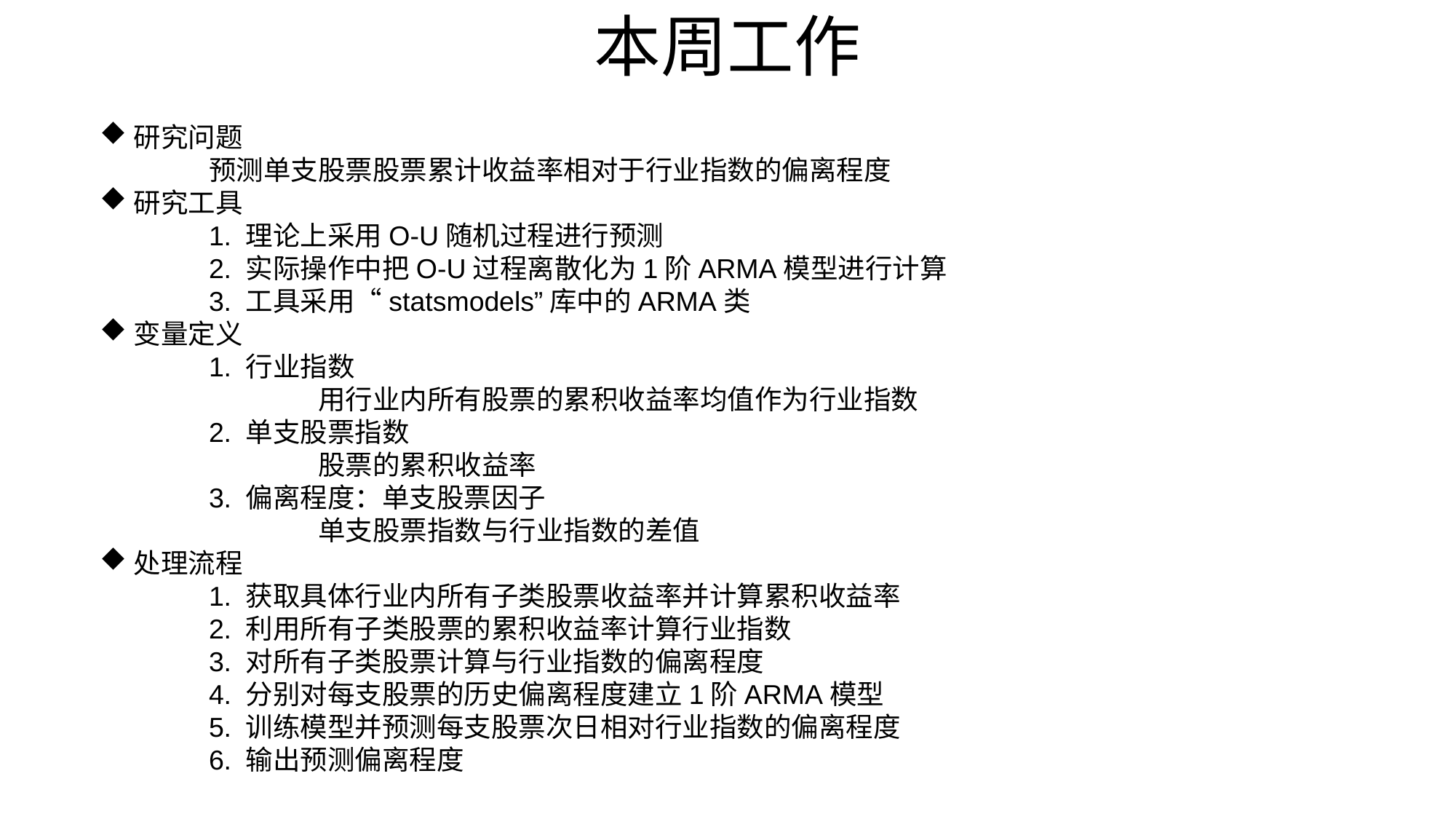

# 本周工作
研究问题
	预测单支股票股票累计收益率相对于行业指数的偏离程度
研究工具
	1. 理论上采用O-U随机过程进行预测
	2. 实际操作中把O-U过程离散化为1阶ARMA模型进行计算
	3. 工具采用“statsmodels”库中的ARMA类
变量定义
	1. 行业指数
		用行业内所有股票的累积收益率均值作为行业指数
	2. 单支股票指数
		股票的累积收益率
	3. 偏离程度：单支股票因子
		单支股票指数与行业指数的差值
处理流程
	1. 获取具体行业内所有子类股票收益率并计算累积收益率
	2. 利用所有子类股票的累积收益率计算行业指数
	3. 对所有子类股票计算与行业指数的偏离程度
	4. 分别对每支股票的历史偏离程度建立1阶ARMA模型
	5. 训练模型并预测每支股票次日相对行业指数的偏离程度
	6. 输出预测偏离程度